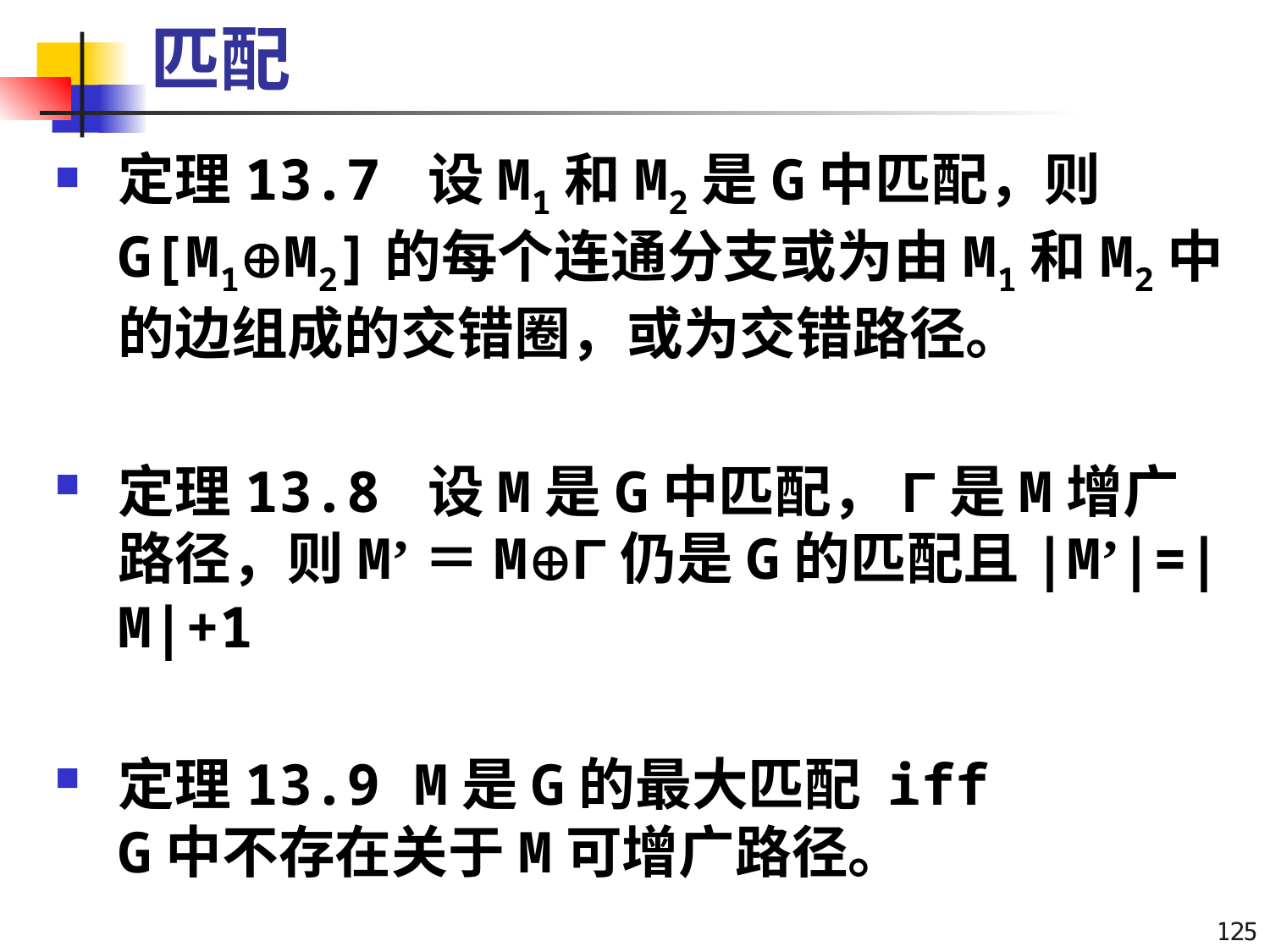

# 匹配
定理13.7 设M1和M2是G中匹配，则G[M1⊕M2]的每个连通分支或为由M1和M2中的边组成的交错圈，或为交错路径。

定理13.8 设M是G中匹配，Γ是M增广路径，则M’＝M⊕Γ仍是G的匹配且|M’|=|M|+1

定理13.9 M是G的最大匹配 iff
G中不存在关于M可增广路径。
125